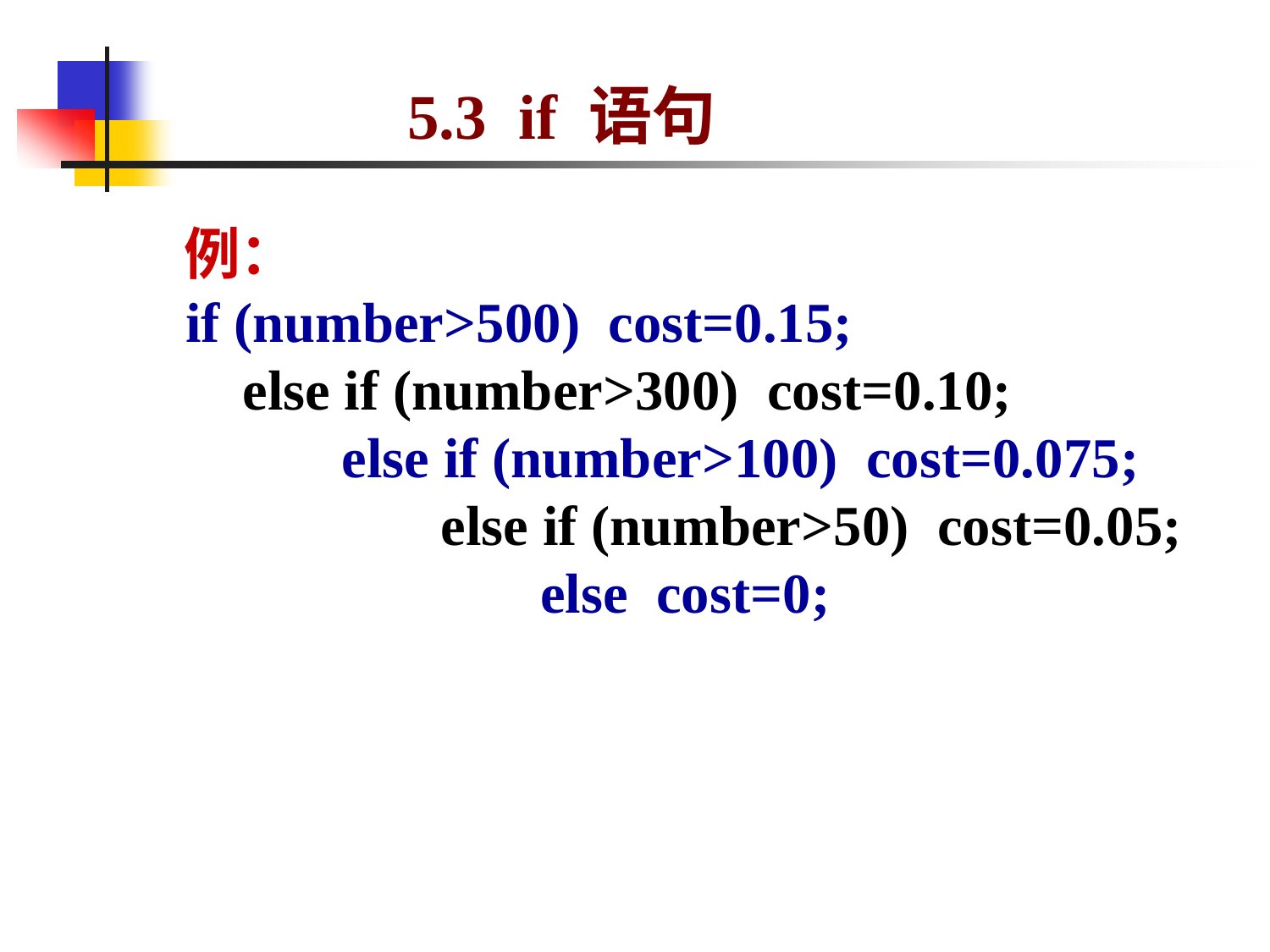

5.3  if 语句
 例：
  if (number>500)  cost=0.15;
      else if (number>300)  cost=0.10;
             else if (number>100)  cost=0.075;
                    else if (number>50)  cost=0.05;
                           else  cost=0;